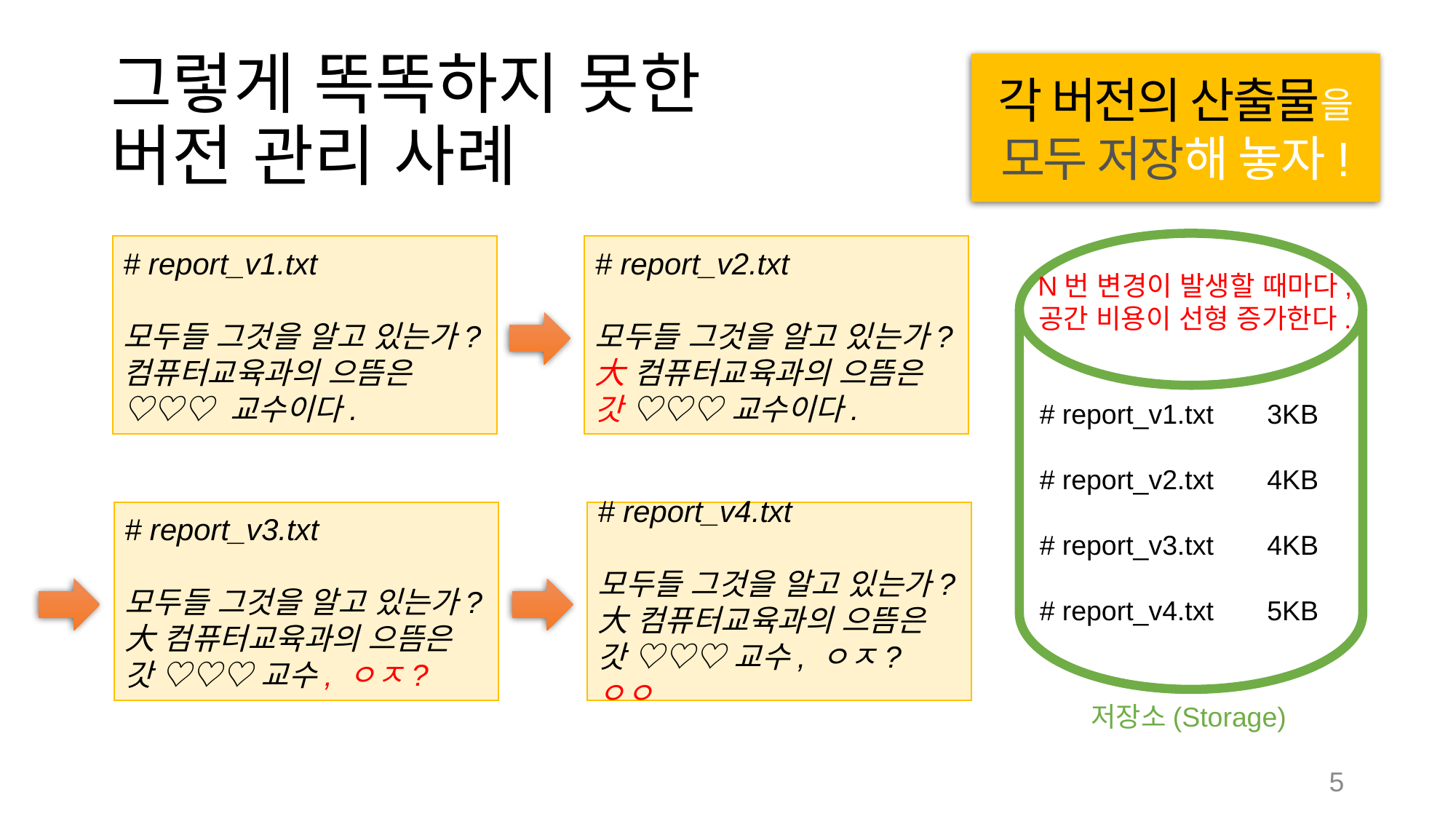

# 그렇게 똑똑하지 못한 버전 관리 사례
각 버전의 산출물을
모두 저장해 놓자!

# report_v2.txt

모두들 그것을 알고 있는가?
大 컴퓨터교육과의 으뜸은
갓 ♡♡♡ 교수이다.
# report_v1.txt

모두들 그것을 알고 있는가?
컴퓨터교육과의 으뜸은
♡♡♡ 교수이다.
N번 변경이 발생할 때마다,
공간 비용이 선형 증가한다.

# report_v1.txt       3KB

# report_v2.txt       4KB

# report_v3.txt       4KB

# report_v4.txt       5KB
# report_v3.txt

모두들 그것을 알고 있는가?
大 컴퓨터교육과의 으뜸은
갓 ♡♡♡ 교수, ㅇㅈ?
# report_v4.txt

모두들 그것을 알고 있는가?
大 컴퓨터교육과의 으뜸은
갓 ♡♡♡ 교수, ㅇㅈ? ㅇㅇ

저장소(Storage)
5